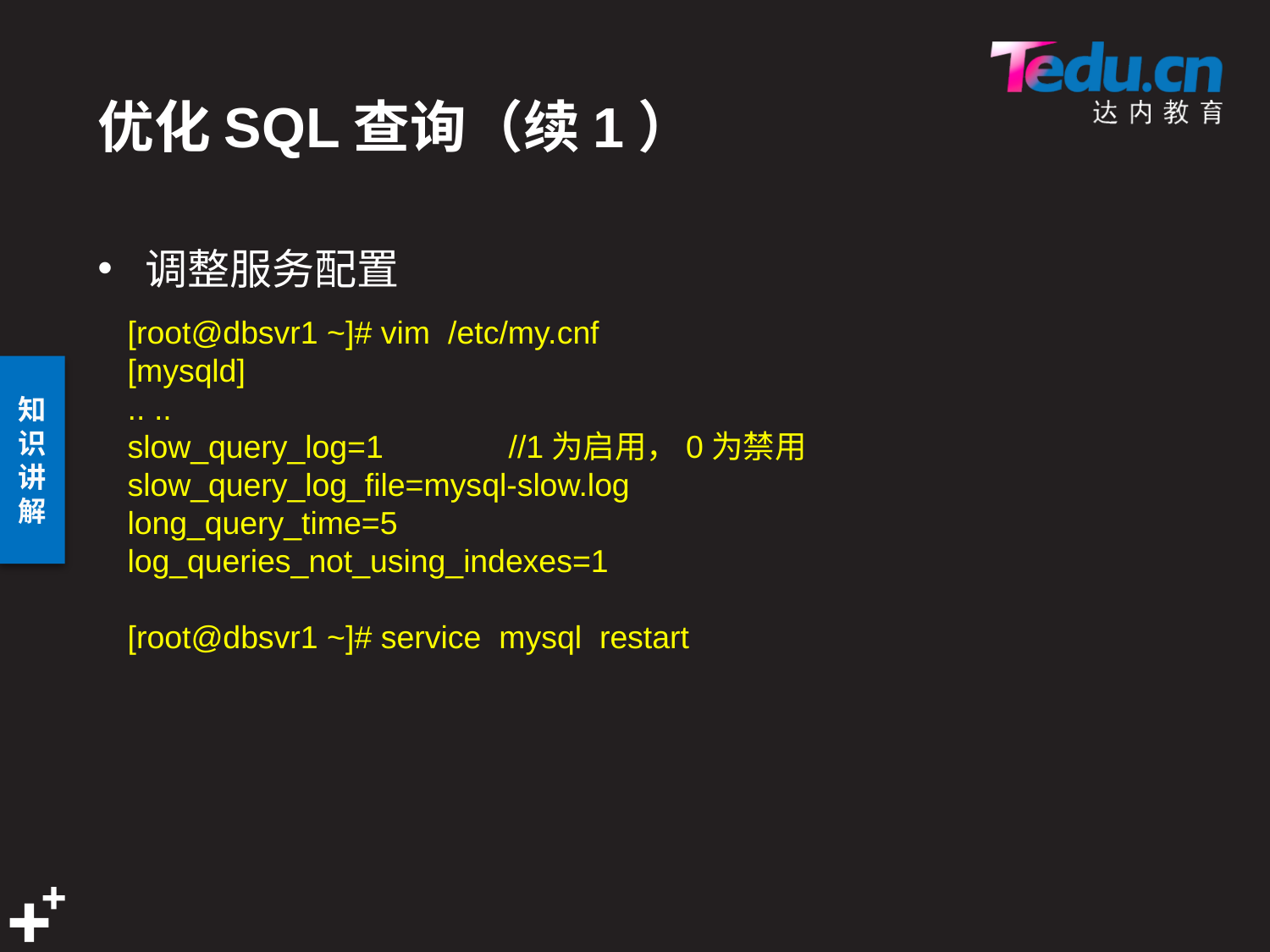

# 优化SQL查询（续1）
调整服务配置
[root@dbsvr1 ~]# vim  /etc/my.cnf
[mysqld]
.. ..
slow_query_log=1	//1为启用，0为禁用
slow_query_log_file=mysql-slow.log
long_query_time=5
log_queries_not_using_indexes=1

[root@dbsvr1 ~]# service  mysql  restart